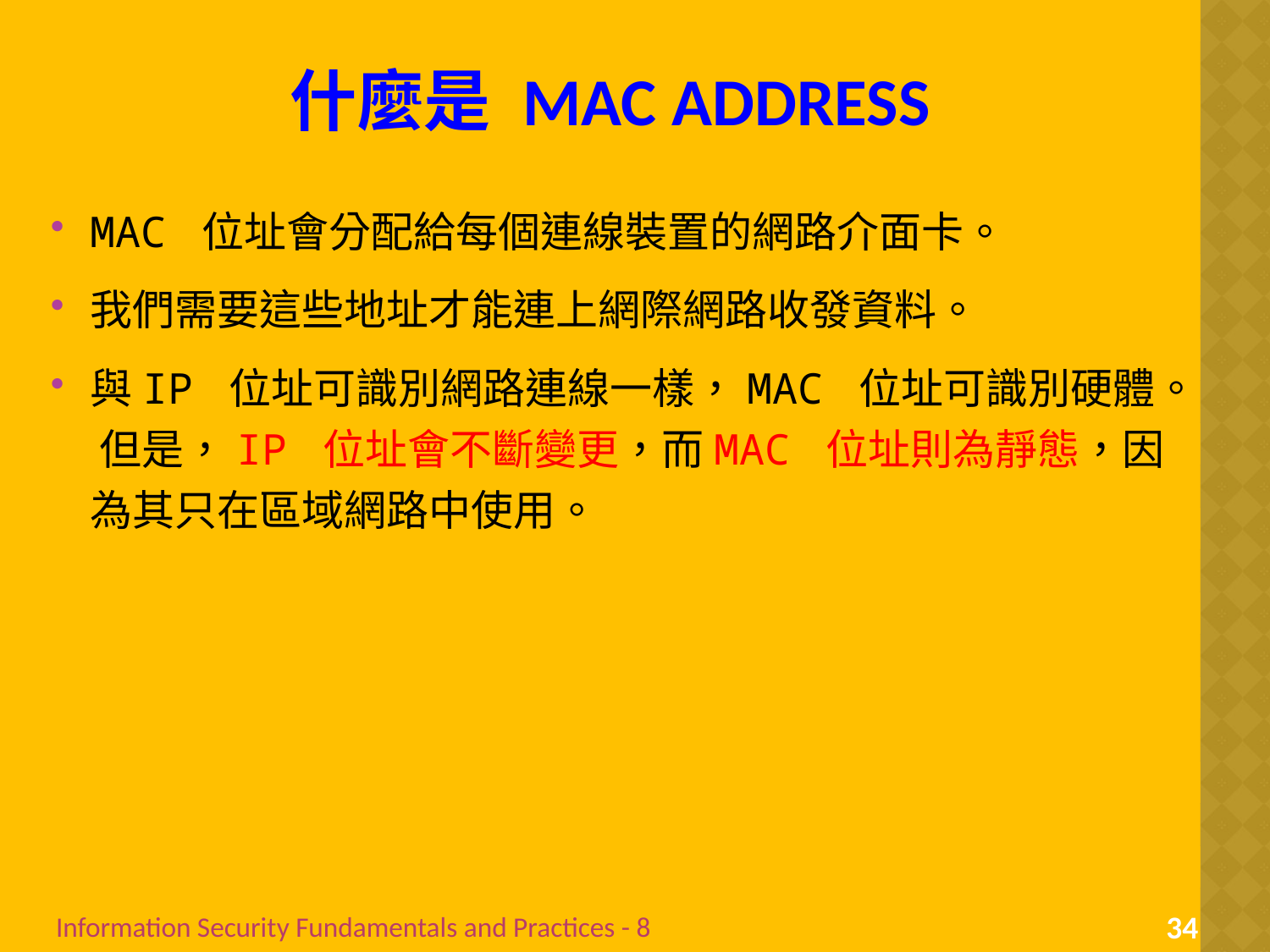

# 什麼是 mac address
MAC 位址會分配給每個連線裝置的網路介面卡。
我們需要這些地址才能連上網際網路收發資料。
與IP 位址可識別網路連線一樣，MAC 位址可識別硬體。 但是，IP 位址會不斷變更，而MAC 位址則為靜態，因為其只在區域網路中使用。